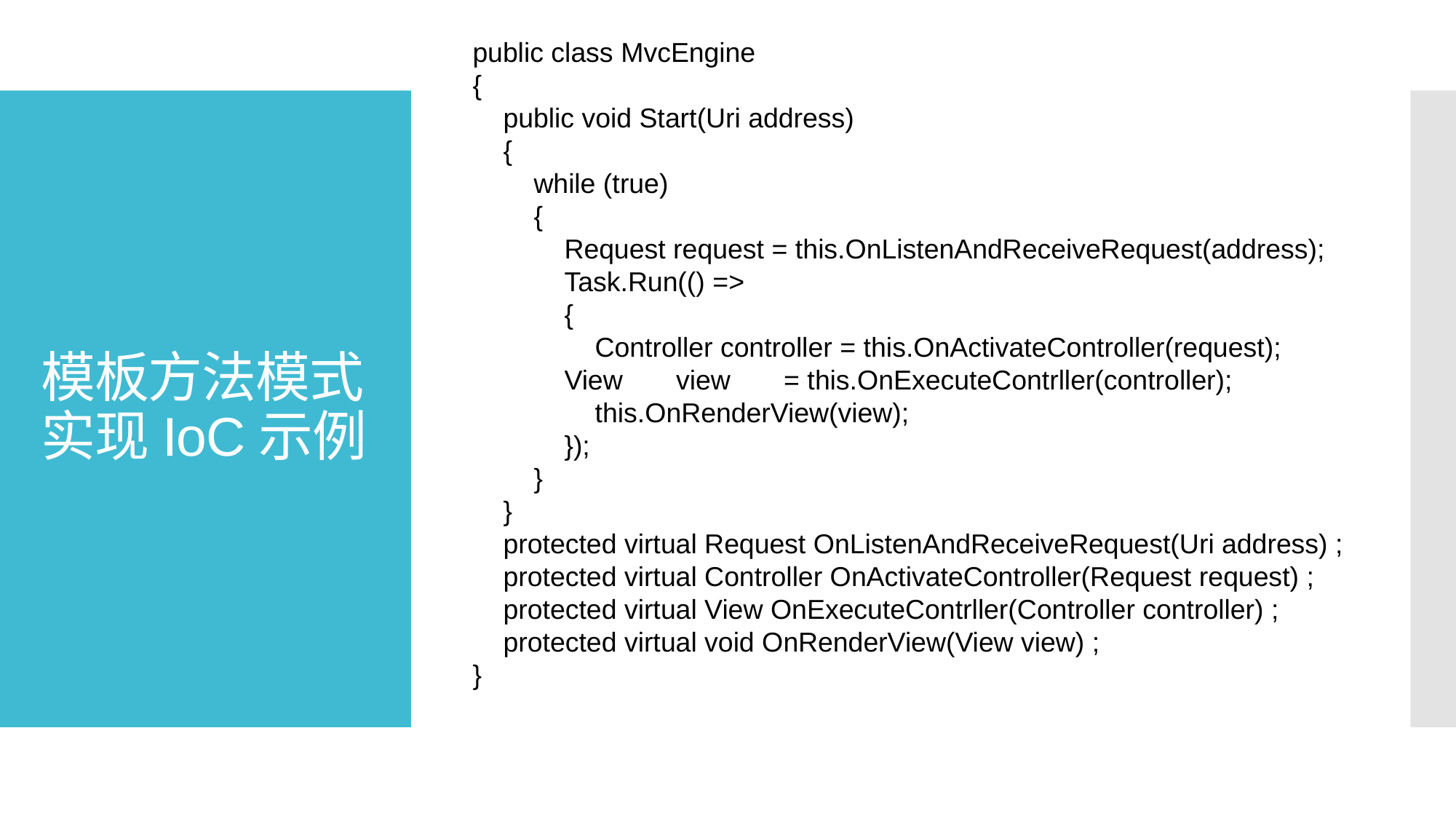

public class MvcEngine
{
    public void Start(Uri address)
    {
        while (true)
        {
            Request request = this.OnListenAndReceiveRequest(address);
            Task.Run(() =>
            {
                Controller controller = this.OnActivateController(request);
            View       view       = this.OnExecuteContrller(controller);
                this.OnRenderView(view);
            });
        }
    }
    protected virtual Request OnListenAndReceiveRequest(Uri address) ;
    protected virtual Controller OnActivateController(Request request) ;
    protected virtual View OnExecuteContrller(Controller controller) ;
    protected virtual void OnRenderView(View view) ;
}

# 模板方法模式实现IoC示例